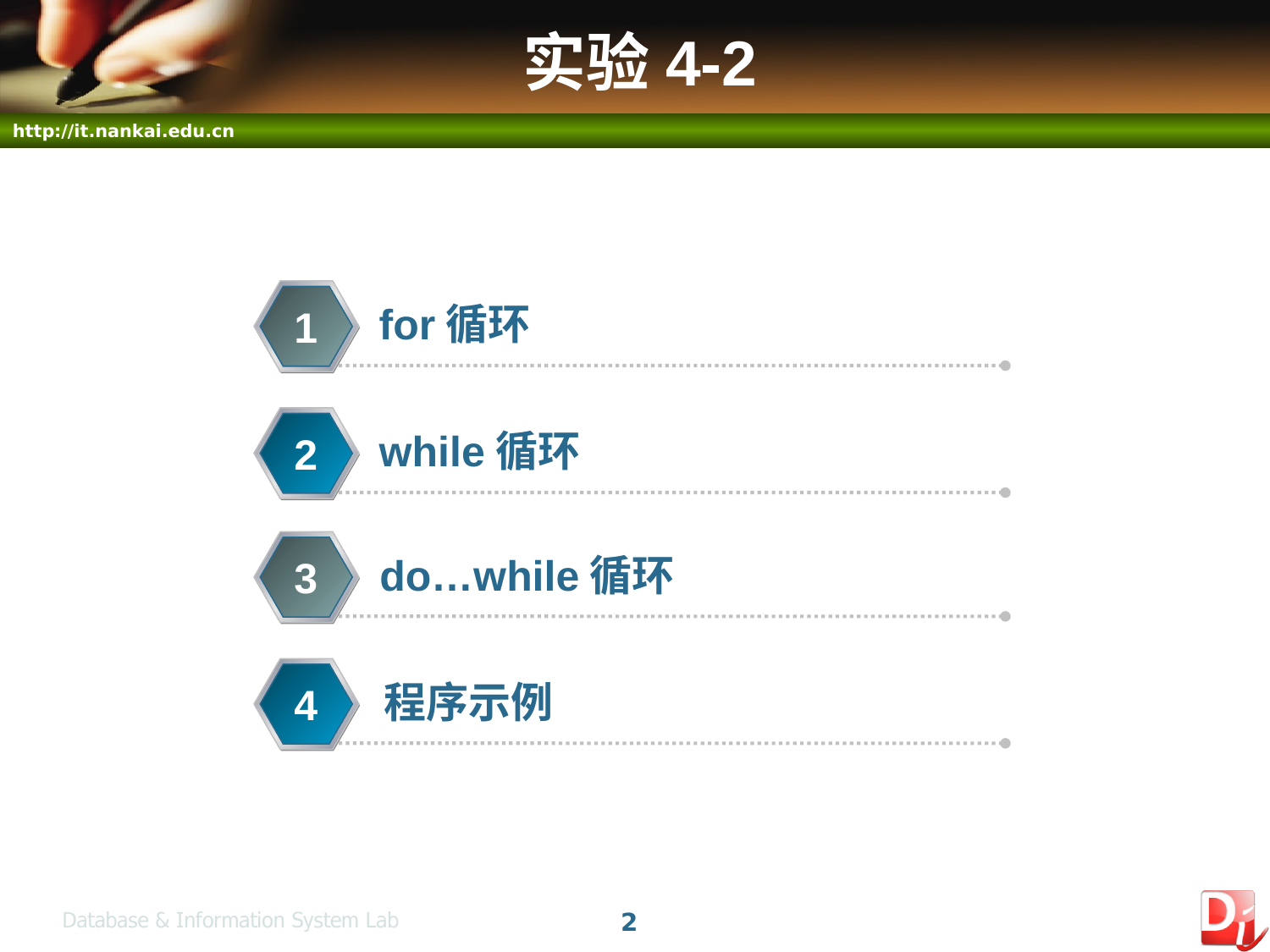

# 实验4-2

for循环
1

while循环
2

do…while循环
3

程序示例
4

2
Database & Information System Lab